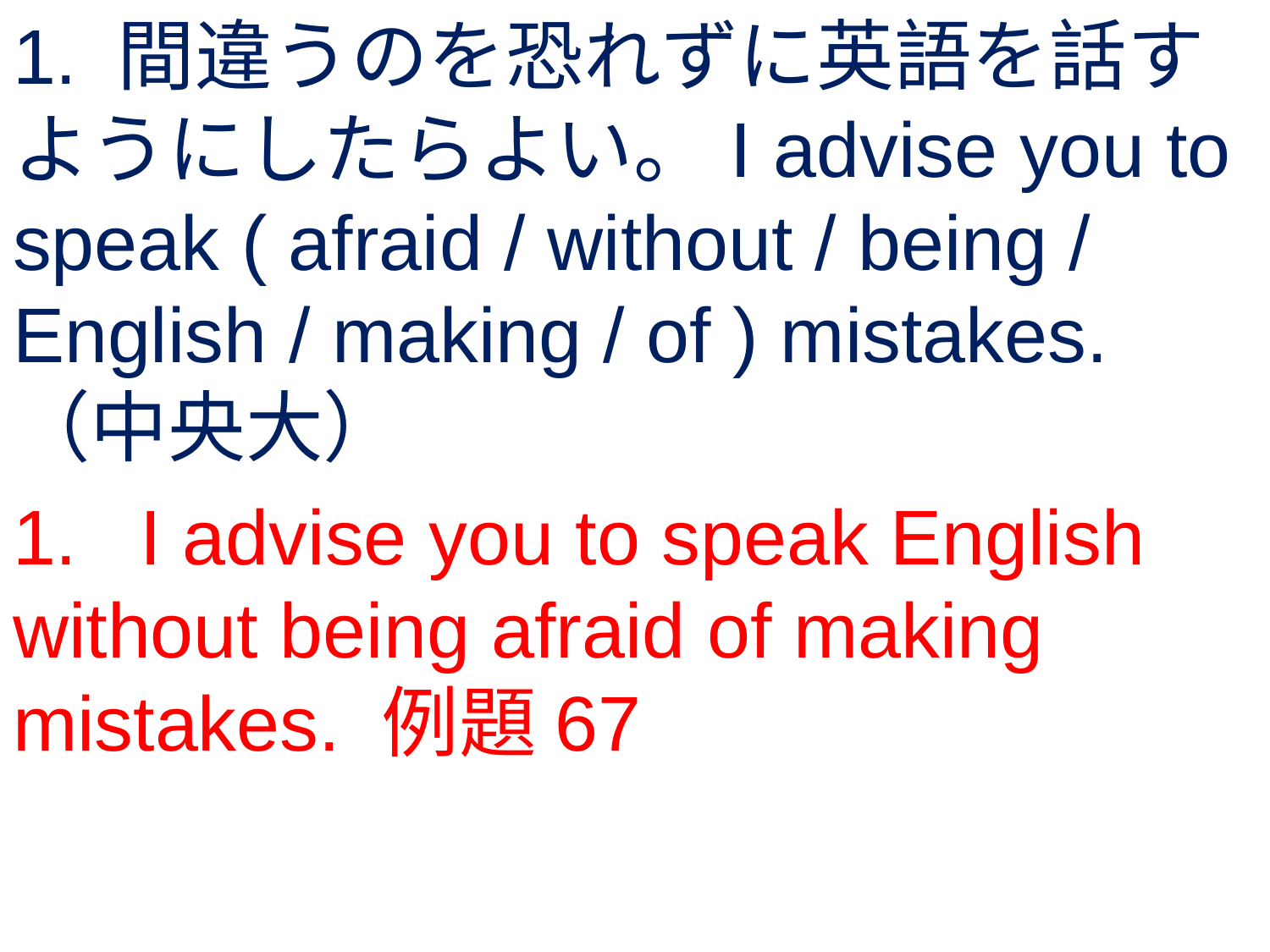

# 1. 間違うのを恐れずに英語を話すようにしたらよい。I advise you to speak ( afraid / without / being / English / making / of ) mistakes.	（中央大）
1.	I advise you to speak English without being afraid of making mistakes. 例題67